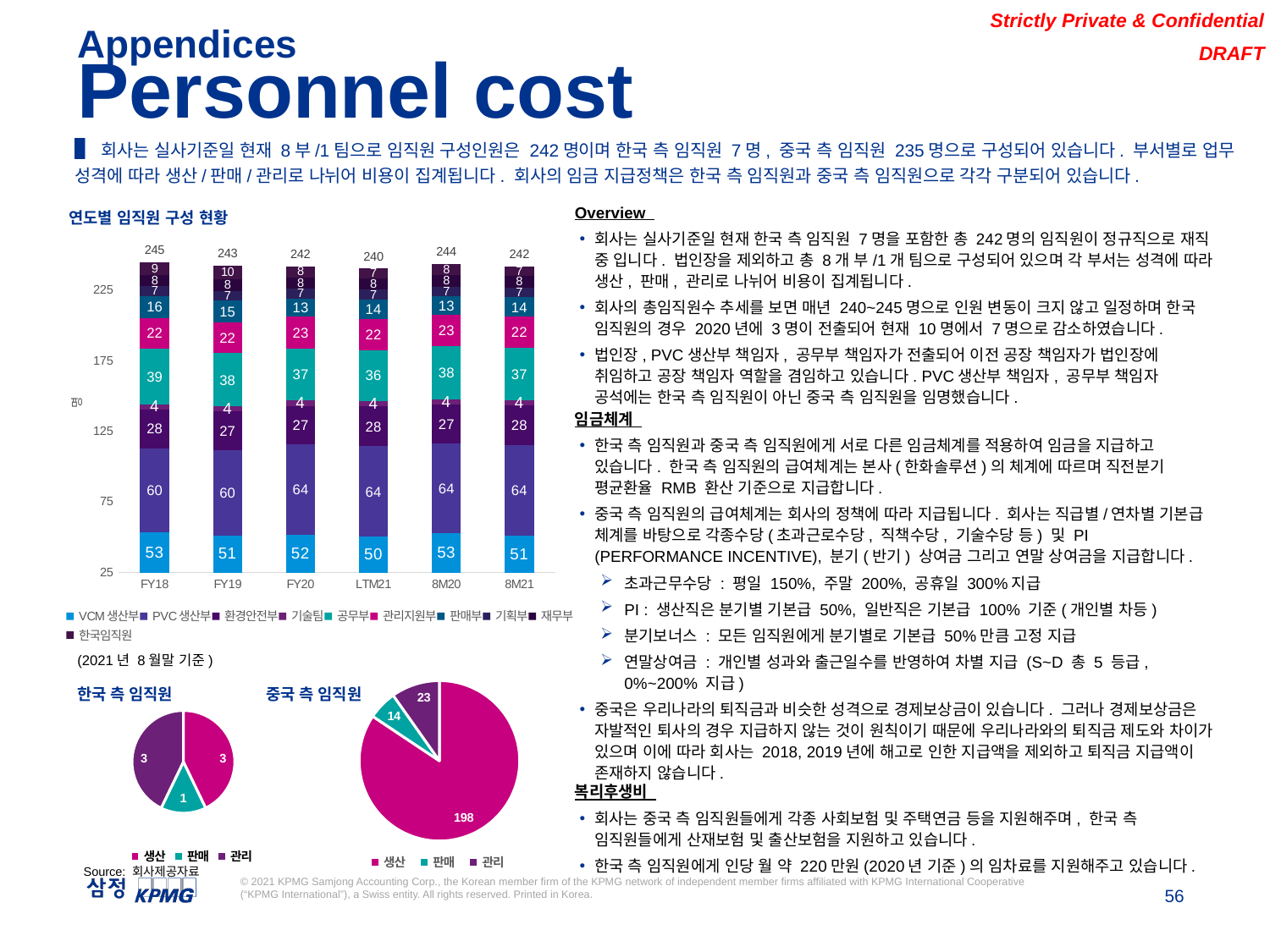

Appendices
Personnel cost
▌회사는 실사기준일 현재 8부/1팀으로 임직원 구성인원은 242명이며 한국 측 임직원 7명, 중국 측 임직원 235명으로 구성되어 있습니다. 부서별로 업무 성격에 따라 생산/판매/관리로 나뉘어 비용이 집계됩니다. 회사의 임금 지급정책은 한국 측 임직원과 중국 측 임직원으로 각각 구분되어 있습니다.

Overview
회사는 실사기준일 현재 한국 측 임직원 7명을 포함한 총 242명의 임직원이 정규직으로 재직 중 입니다. 법인장을 제외하고 총 8개 부/1개 팀으로 구성되어 있으며 각 부서는 성격에 따라 생산, 판매, 관리로 나뉘어 비용이 집계됩니다.
회사의 총임직원수 추세를 보면 매년 240~245명으로 인원 변동이 크지 않고 일정하며 한국 임직원의 경우 2020년에 3명이 전출되어 현재 10명에서 7명으로 감소하였습니다.
법인장, PVC생산부 책임자, 공무부 책임자가 전출되어 이전 공장 책임자가 법인장에 취임하고 공장 책임자 역할을 겸임하고 있습니다. PVC생산부 책임자, 공무부 책임자 공석에는 한국 측 임직원이 아닌 중국 측 임직원을 임명했습니다.
연도별 임직원 구성 현황

### Chart

| Category | VCM생산부 | PVC생산부 | 환경안전부 | 기술팀 | 공무부 | 관리지원부 | 판매부 | 기획부 | 재무부 | 한국임직원 | Total |
|---|---|---|---|---|---|---|---|---|---|---|---|
| FY18 | 53.3 | 59.8 | 27.5 | 3.8 | 39.3 | 21.8 | 15.5 | 7.0 | 7.800000000000001 | 9.3 | 245.10000000000002 |
| FY19 | 51.333333333333336 | 60.416666666666664 | 27.25 | 3.666666666666666 | 38.083333333333336 | 21.666666666666664 | 15.333333333333336 | 7.0 | 8.0 | 10.0 | 242.75 |
| FY20 | 51.833333333333336 | 63.91666666666666 | 27.416666666666668 | 4.0 | 36.75 | 22.5 | 12.75 | 7.0 | 8.0 | 8.0 | 242.16666666666666 |
| LTM21 | 50.333333333333336 | 64.04166666666666 | 28.291666666666668 | 4.0 | 36.125 | 22.0 | 13.625 | 7.0 | 8.0 | 7.0 | 240.41666666666666 |
| 8M20 | 52.625 | 64.125 | 27.125 | 4.0 | 37.5 | 22.5 | 12.875 | 7.0 | 8.0 | 8.0 | 243.75 |
| 8M21 | 51.125 | 64.25 | 28.0 | 4.0 | 36.875 | 22.0 | 13.75 | 7.0 | 8.0 | 7.0 | 242.0 |
임금체계
한국 측 임직원과 중국 측 임직원에게 서로 다른 임금체계를 적용하여 임금을 지급하고 있습니다. 한국 측 임직원의 급여체계는 본사(한화솔루션)의 체계에 따르며 직전분기 평균환율 RMB 환산 기준으로 지급합니다.
중국 측 임직원의 급여체계는 회사의 정책에 따라 지급됩니다. 회사는 직급별/연차별 기본급 체계를 바탕으로 각종수당(초과근로수당, 직책수당, 기술수당 등) 및 PI (PERFORMANCE INCENTIVE), 분기(반기) 상여금 그리고 연말 상여금을 지급합니다.
초과근무수당 : 평일 150%, 주말 200%, 공휴일 300%지급
PI : 생산직은 분기별 기본급 50%, 일반직은 기본급 100% 기준(개인별 차등)
분기보너스 : 모든 임직원에게 분기별로 기본급 50%만큼 고정 지급
연말상여금 : 개인별 성과와 출근일수를 반영하여 차별 지급 (S~D 총 5 등급, 0%~200% 지급)
중국은 우리나라의 퇴직금과 비슷한 성격으로 경제보상금이 있습니다. 그러나 경제보상금은 자발적인 퇴사의 경우 지급하지 않는 것이 원칙이기 때문에 우리나라와의 퇴직금 제도와 차이가 있으며 이에 따라 회사는 2018, 2019년에 해고로 인한 지급액을 제외하고 퇴직금 지급액이 존재하지 않습니다.

(2021년 8월말 기준)

### Chart: 한국 측 임직원

| Category | 8m 21 |
|---|---|
| 생산 | 3.0 |
| 판매 | 1.0 |
| 관리 | 3.0 |

### Chart: 중국 측 임직원

| Category | 8m 21 |
|---|---|
| 생산 | 198.25 |
| 판매 | 13.75 |
| 관리 | 23.0 |
복리후생비
회사는 중국 측 임직원들에게 각종 사회보험 및 주택연금 등을 지원해주며, 한국 측 임직원들에게 산재보험 및 출산보험을 지원하고 있습니다.
한국 측 임직원에게 인당 월 약 220만원(2020년 기준)의 임차료를 지원해주고 있습니다.
Source: 회사제공자료